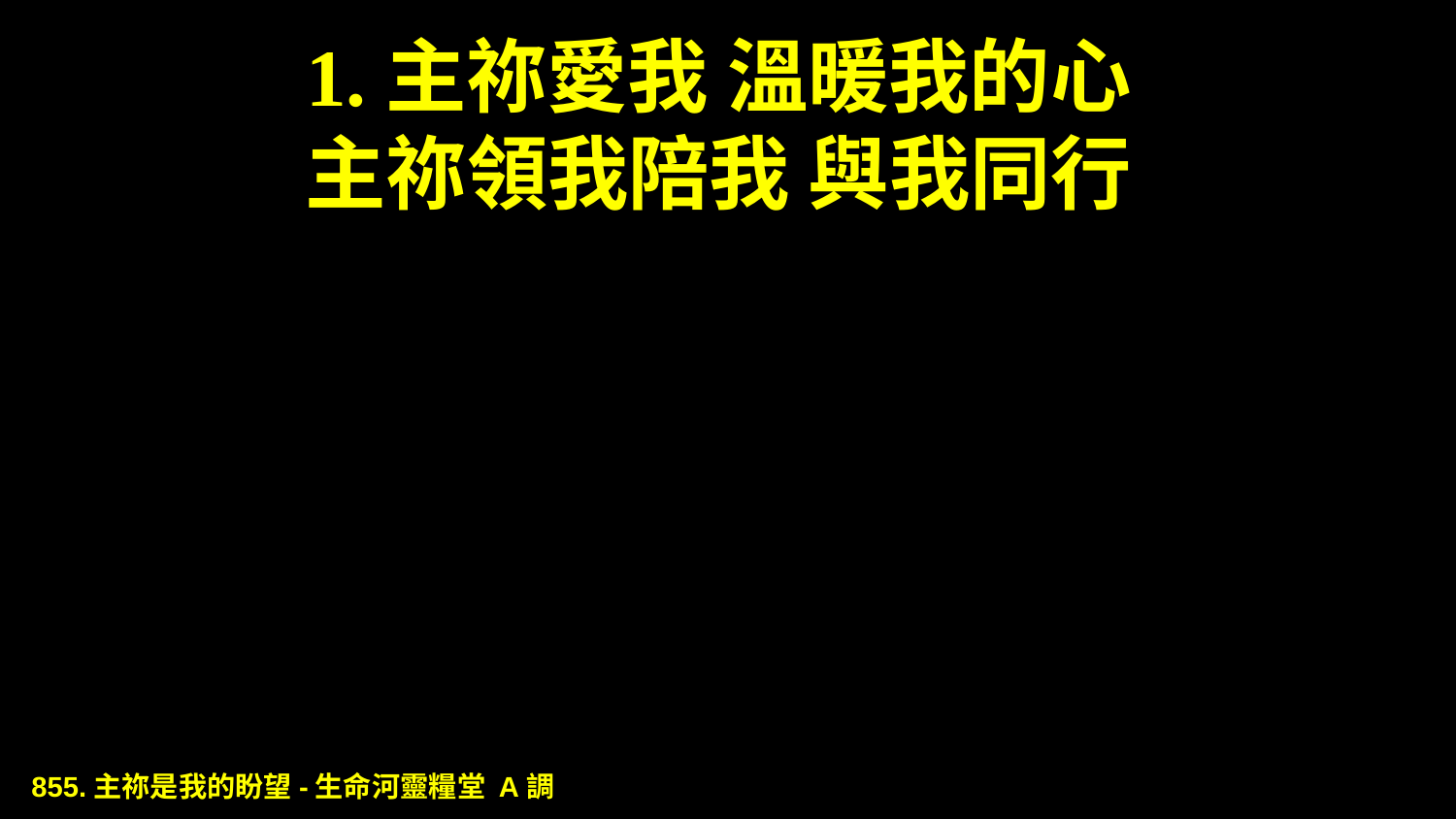

# 1.主祢愛我 溫暖我的心 主祢領我陪我 與我同行
855.主祢是我的盼望-生命河靈糧堂 A調